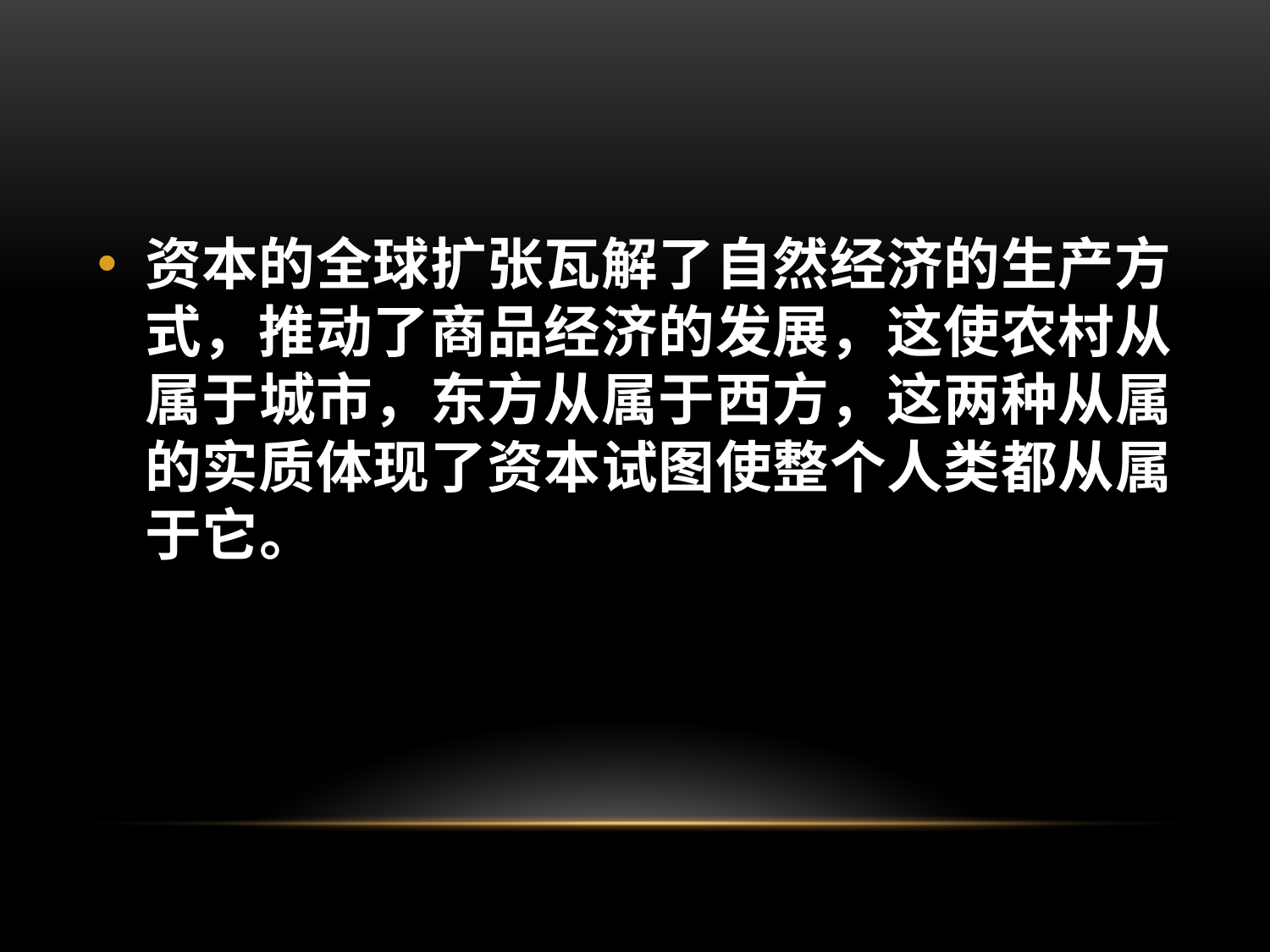

资本的全球扩张瓦解了自然经济的生产方式，推动了商品经济的发展，这使农村从属于城市，东方从属于西方，这两种从属的实质体现了资本试图使整个人类都从属于它。